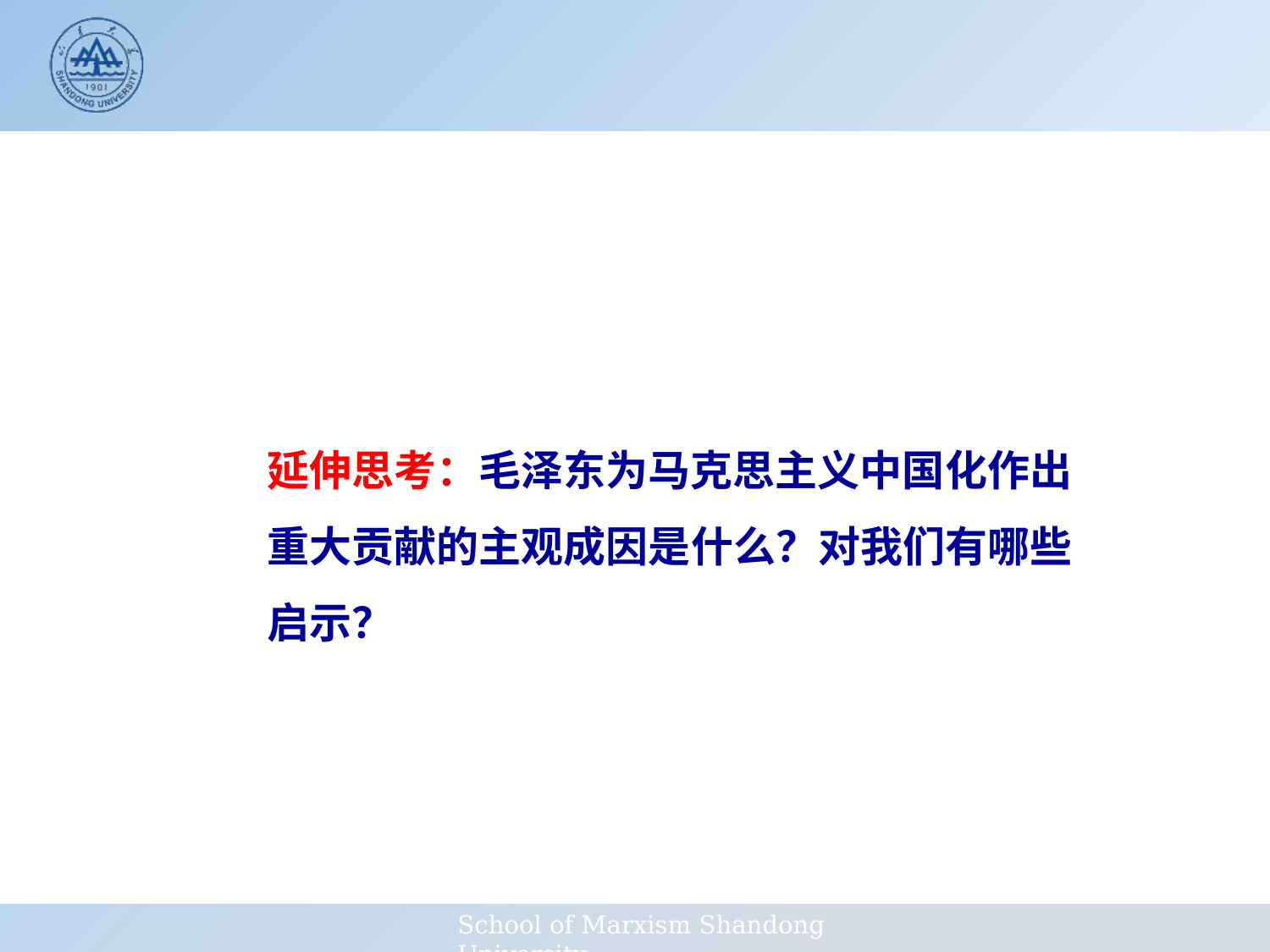

延伸思考：毛泽东为马克思主义中国化作出重大贡献的主观成因是什么？对我们有哪些启示？